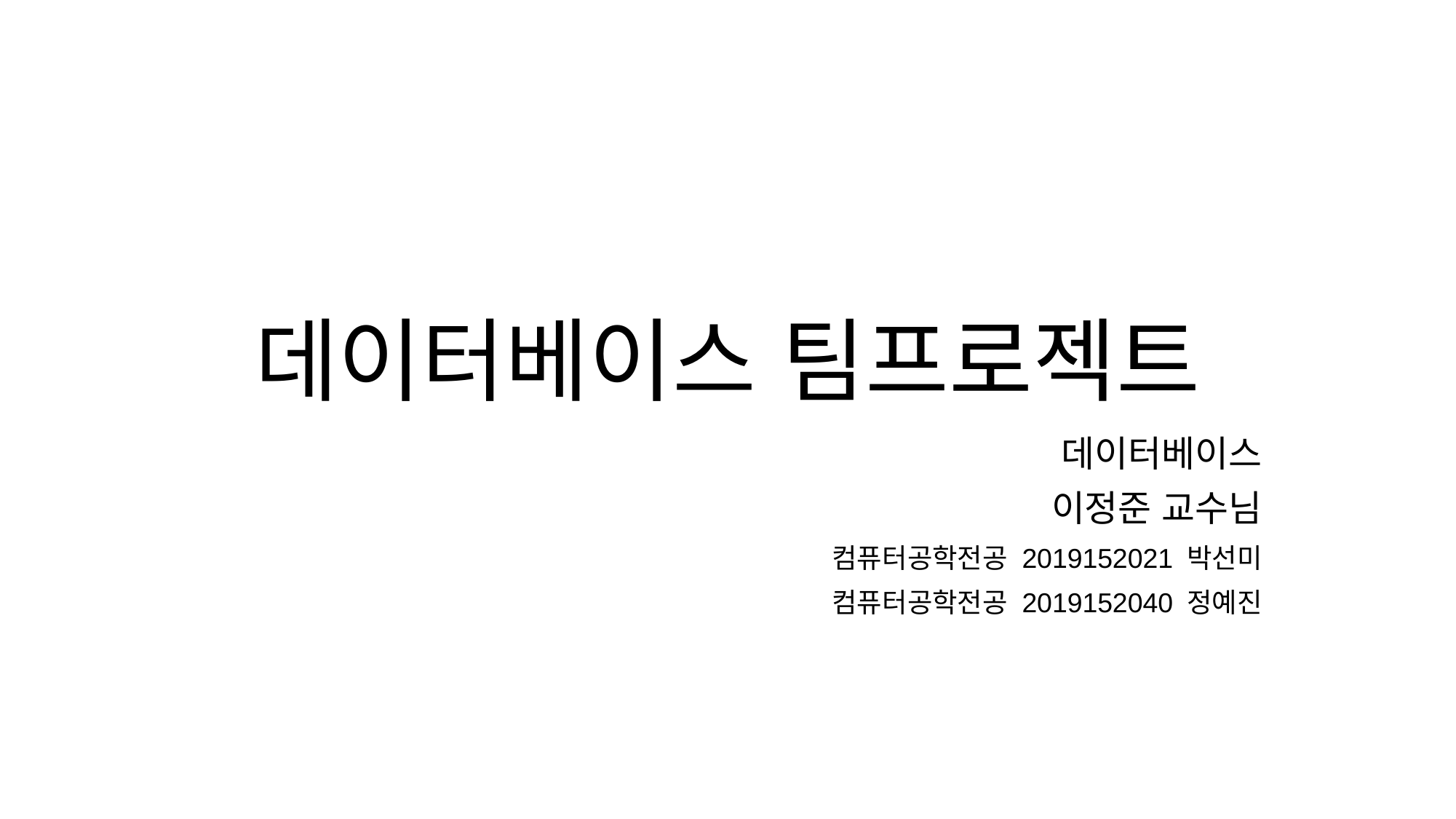

# 데이터베이스 팀프로젝트
데이터베이스
이정준 교수님
컴퓨터공학전공 2019152021 박선미
컴퓨터공학전공 2019152040 정예진